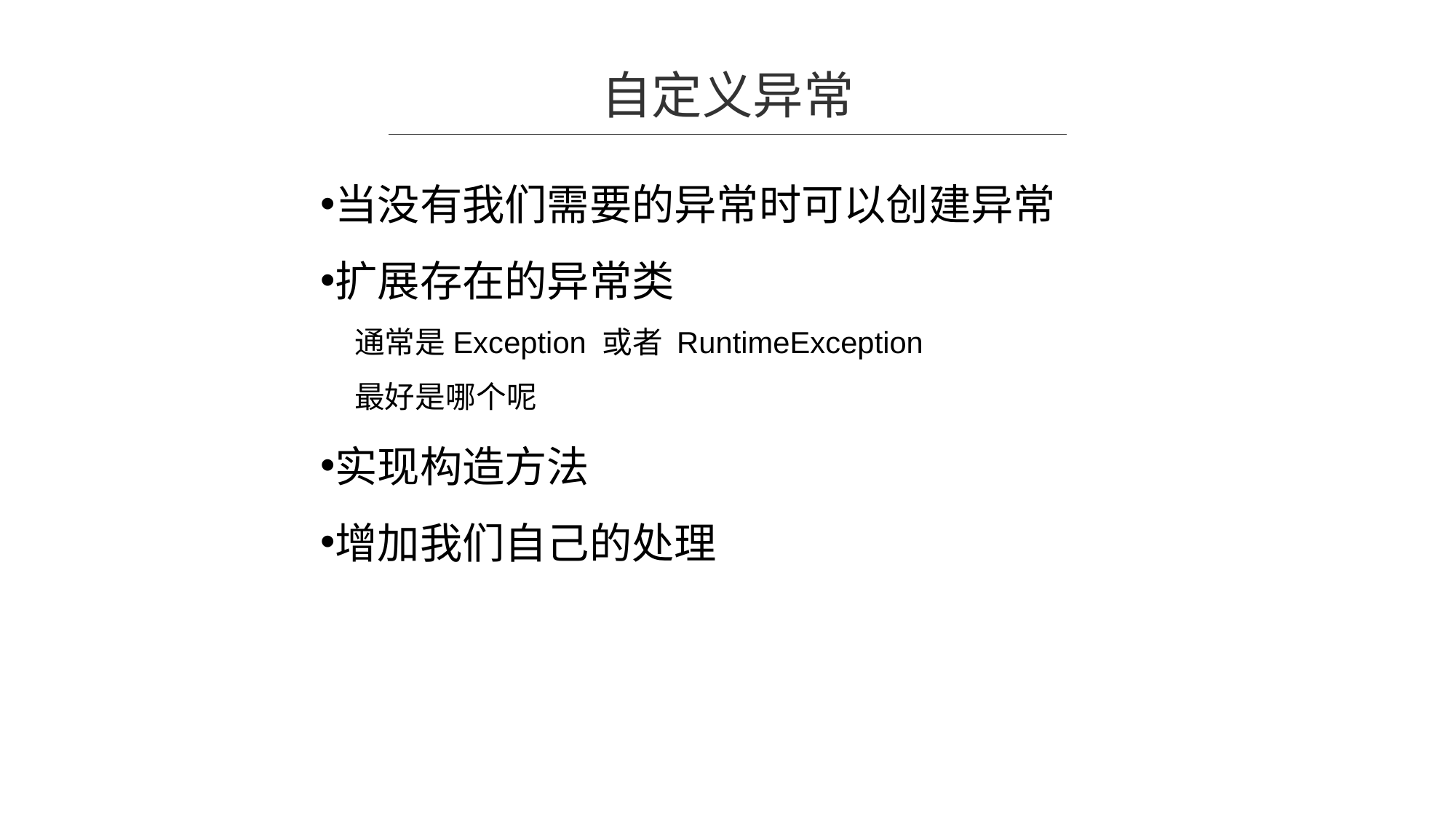

自定义异常
当没有我们需要的异常时可以创建异常
扩展存在的异常类
    通常是Exception 或者 RuntimeException
    最好是哪个呢
实现构造方法
增加我们自己的处理